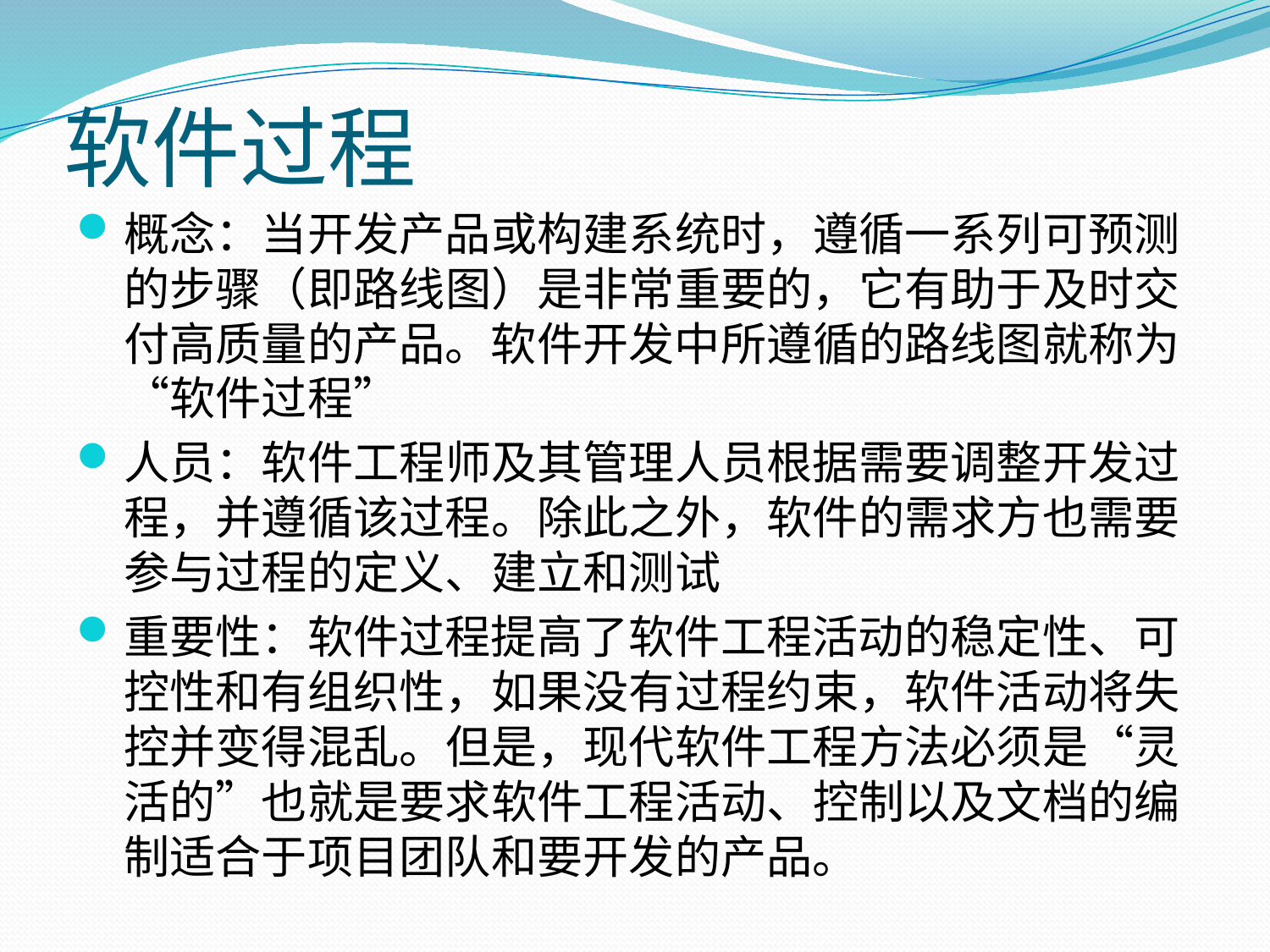

# 软件过程
概念：当开发产品或构建系统时，遵循一系列可预测的步骤（即路线图）是非常重要的，它有助于及时交付高质量的产品。软件开发中所遵循的路线图就称为“软件过程”
人员：软件工程师及其管理人员根据需要调整开发过程，并遵循该过程。除此之外，软件的需求方也需要参与过程的定义、建立和测试
重要性：软件过程提高了软件工程活动的稳定性、可控性和有组织性，如果没有过程约束，软件活动将失控并变得混乱。但是，现代软件工程方法必须是“灵活的”也就是要求软件工程活动、控制以及文档的编制适合于项目团队和要开发的产品。